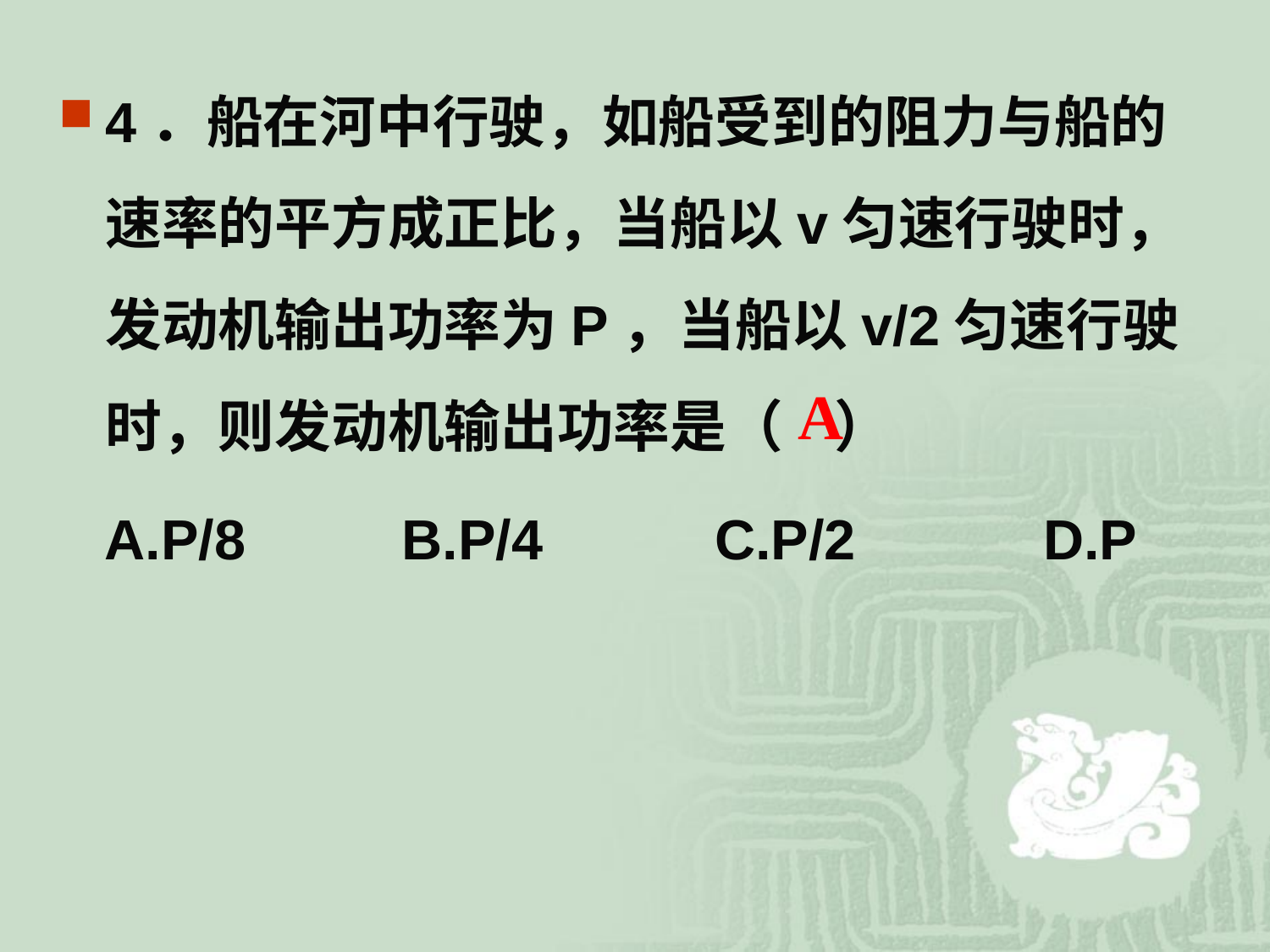

4．船在河中行驶，如船受到的阻力与船的速率的平方成正比，当船以v匀速行驶时，发动机输出功率为P，当船以v/2匀速行驶时，则发动机输出功率是（    ）
   A.P/8          B.P/4           C.P/2            D.P
A